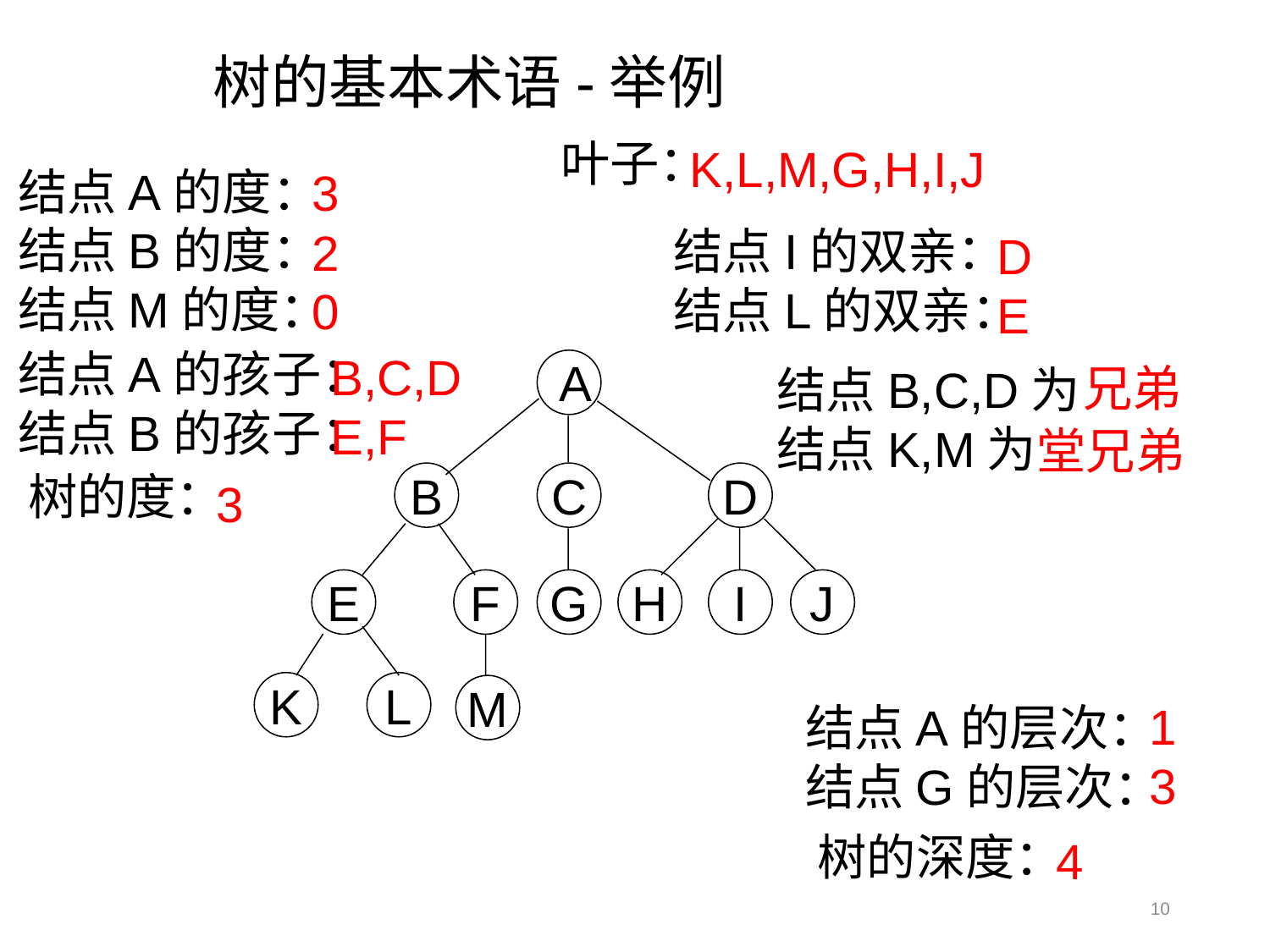

树的基本术语-举例
叶子：
K,L,M,G,H,I,J
结点A的度：
结点B的度：
结点M的度：
3
2
0
结点I的双亲：
结点L的双亲：
D
E
结点A的孩子：
结点B的孩子：
B,C,D
E,F
A

B
C
D

E
F
G
H
I
J

K
L
M
兄弟
结点B,C,D为
结点K,M为
堂兄弟
树的度：
3
1
3
结点A的层次：
结点G的层次：
树的深度：
4
10